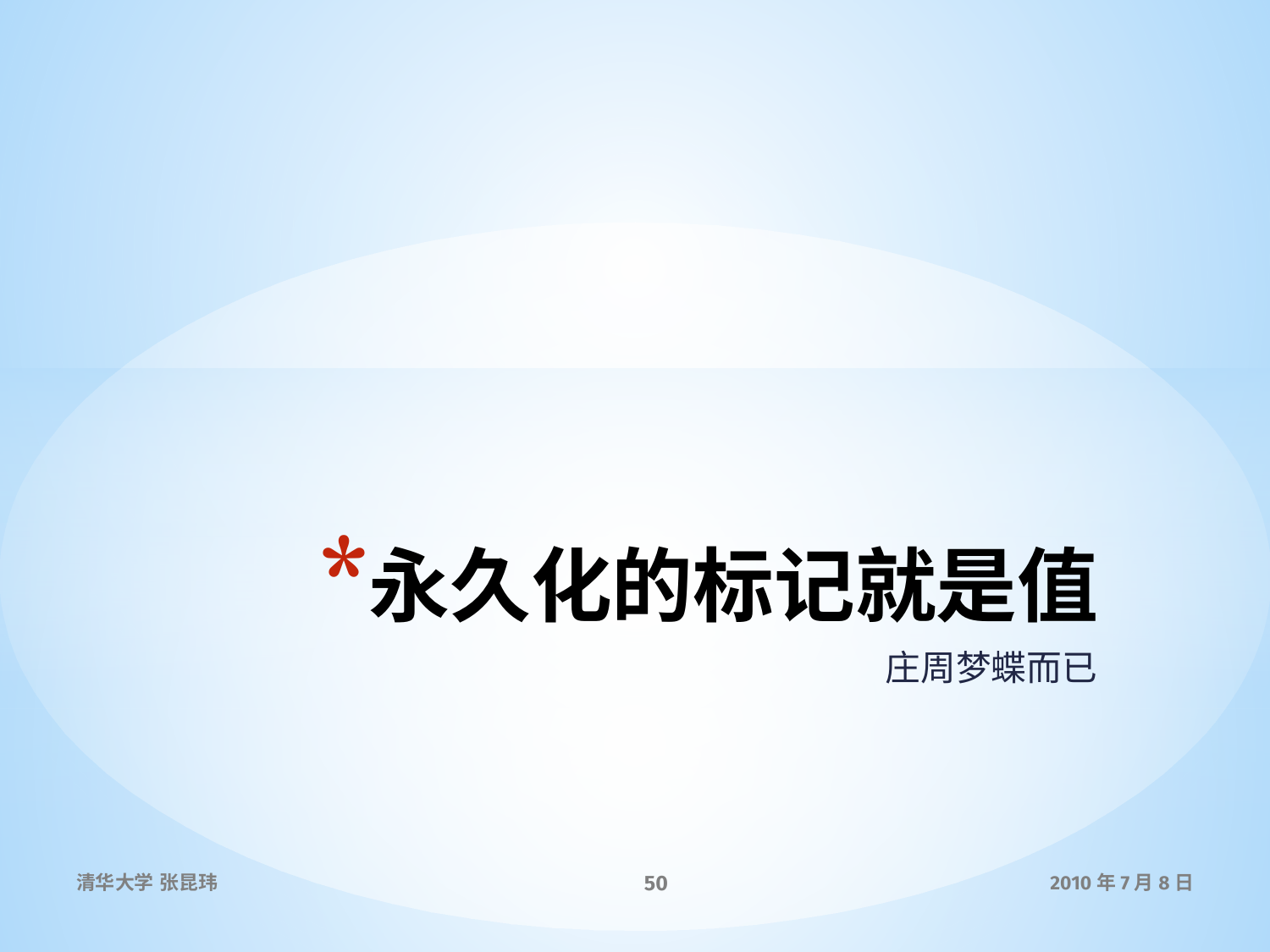

# 永久化的标记就是值
庄周梦蝶而已
清华大学 张昆玮
50
2010年7月8日